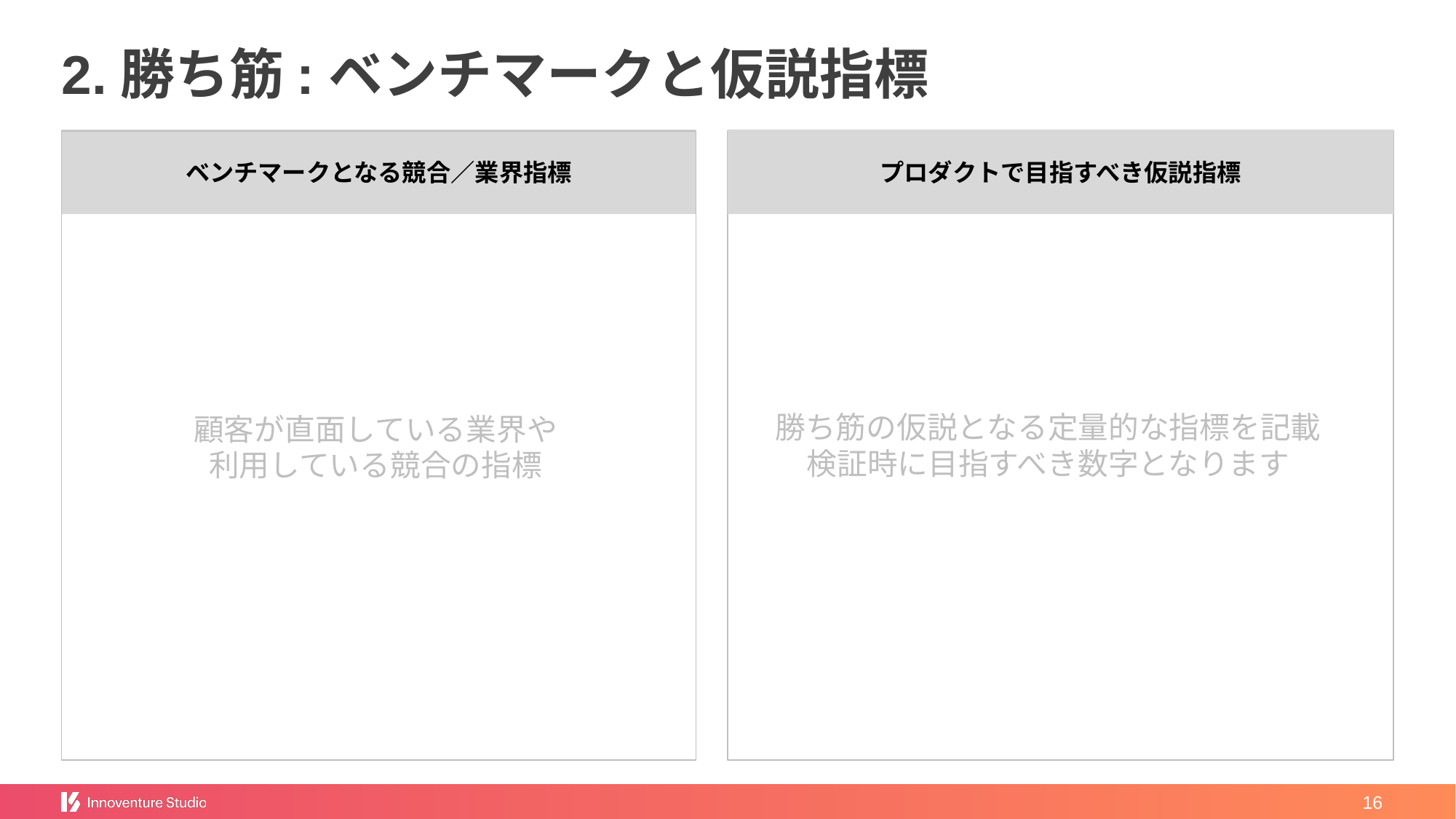

# 2.勝ち筋:ベンチマークと仮説指標
ベンチマークとなる競合／業界指標
プロダクトで目指すべき仮説指標

勝ち筋の仮説となる定量的な指標を記載
検証時に目指すべき数字となります
顧客が直面している業界や
利用している競合の指標
16